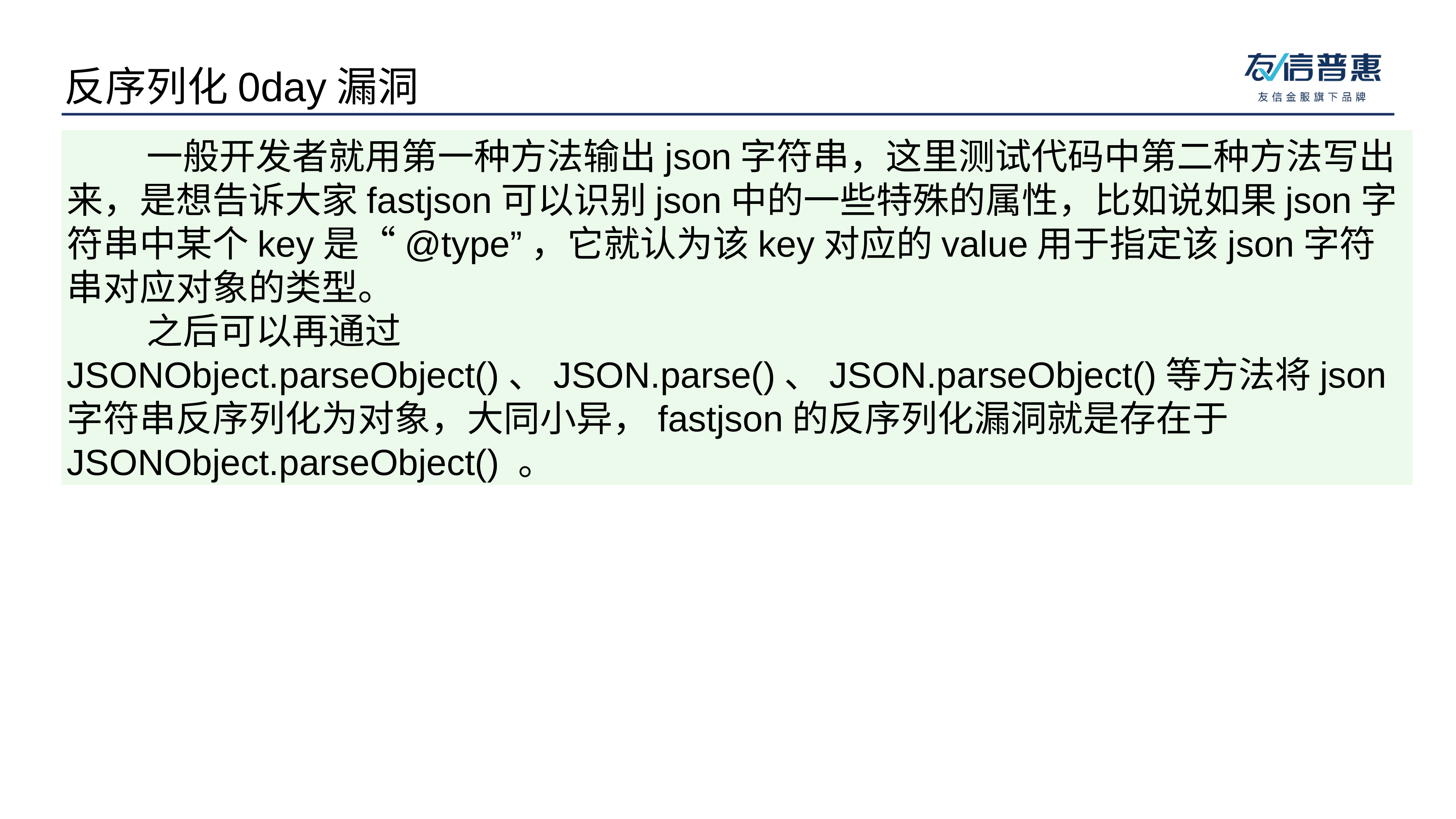

反序列化0day漏洞
	  一般开发者就用第一种方法输出json字符串，这里测试代码中第二种方法写出来，是想告诉大家fastjson可以识别json中的一些特殊的属性，比如说如果json字符串中某个key是“@type”，它就认为该key对应的value用于指定该json字符串对应对象的类型。
	  之后可以再通过JSONObject.parseObject()、JSON.parse()、JSON.parseObject()等方法将json字符串反序列化为对象，大同小异，fastjson的反序列化漏洞就是存在于JSONObject.parseObject() 。